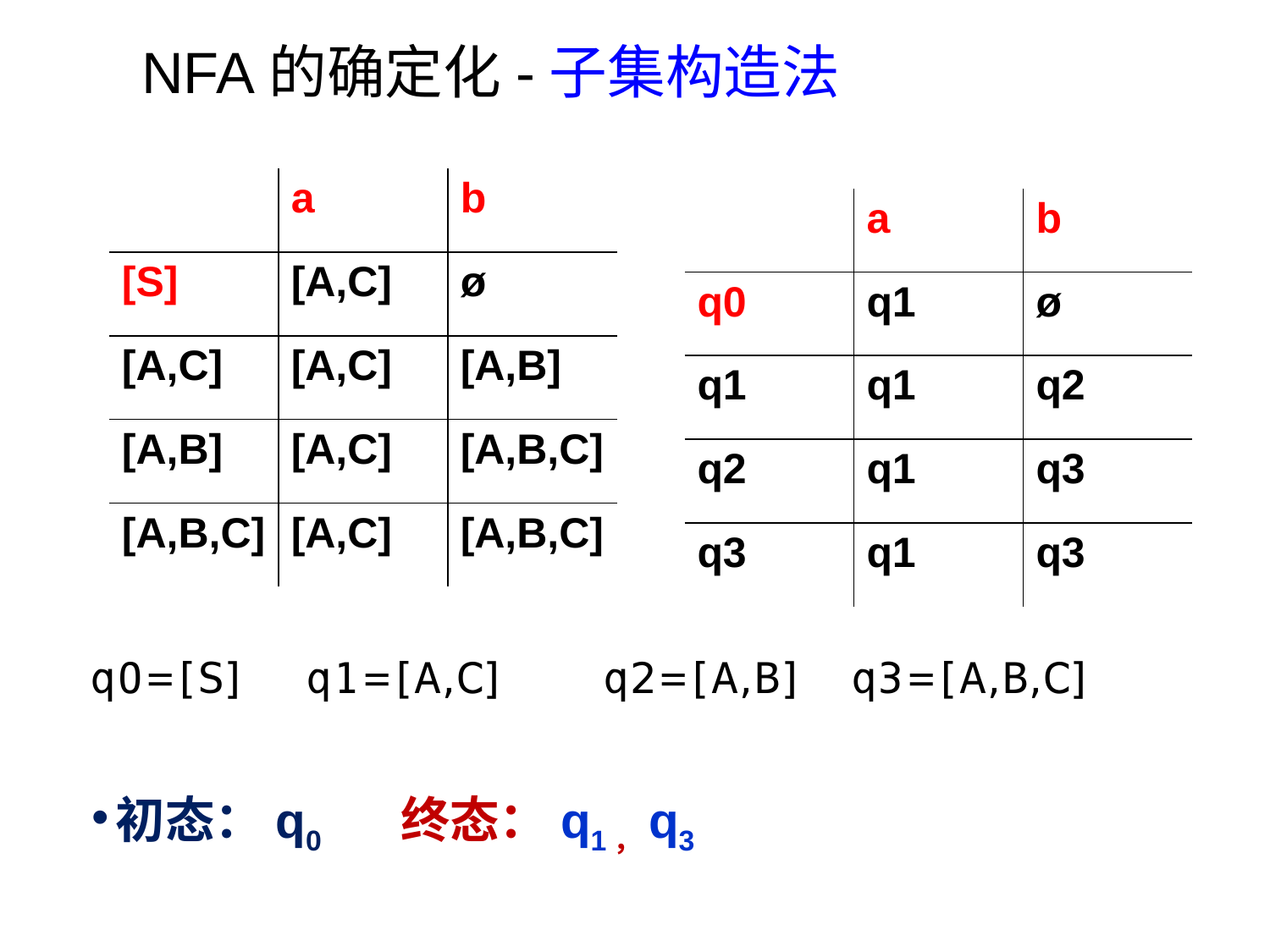

# NFA的确定化-子集构造法
|  | a | b |
| --- | --- | --- |
| [S] | [A,C] | ø |
| [A,C] | [A,C] | [A,B] |
| [A,B] | [A,C] | [A,B,C] |
| [A,B,C] | [A,C] | [A,B,C] |
|  | a | b |
| --- | --- | --- |
| q0 | q1 | ø |
| q1 | q1 | q2 |
| q2 | q1 | q3 |
| q3 | q1 | q3 |
q0=[S]     q1=[A,C]        q2=[A,B]    q3=[A,B,C]

初态：q0         终态：q1，q3